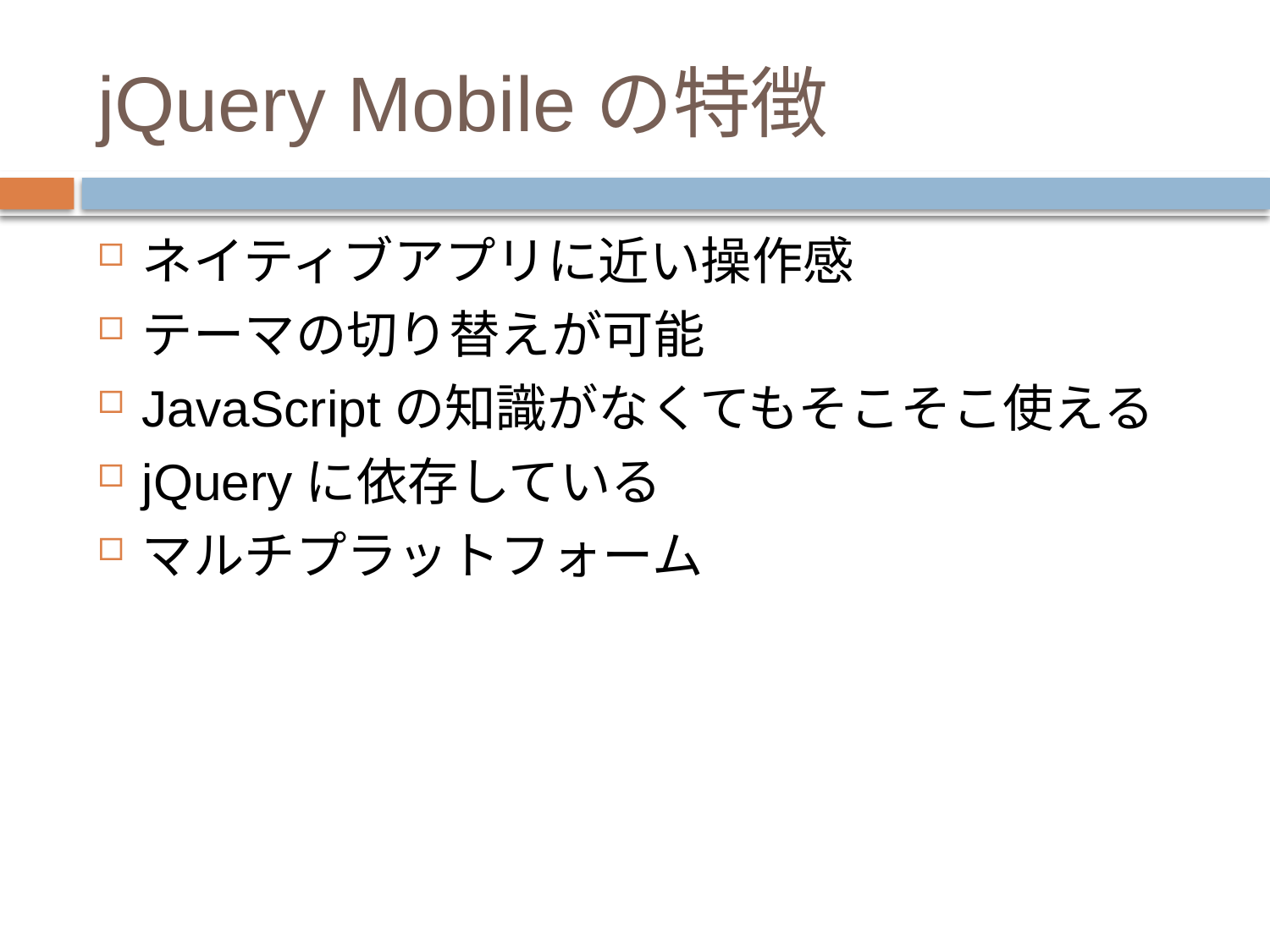

# jQuery Mobileの特徴
ネイティブアプリに近い操作感
テーマの切り替えが可能
JavaScriptの知識がなくてもそこそこ使える
jQueryに依存している
マルチプラットフォーム